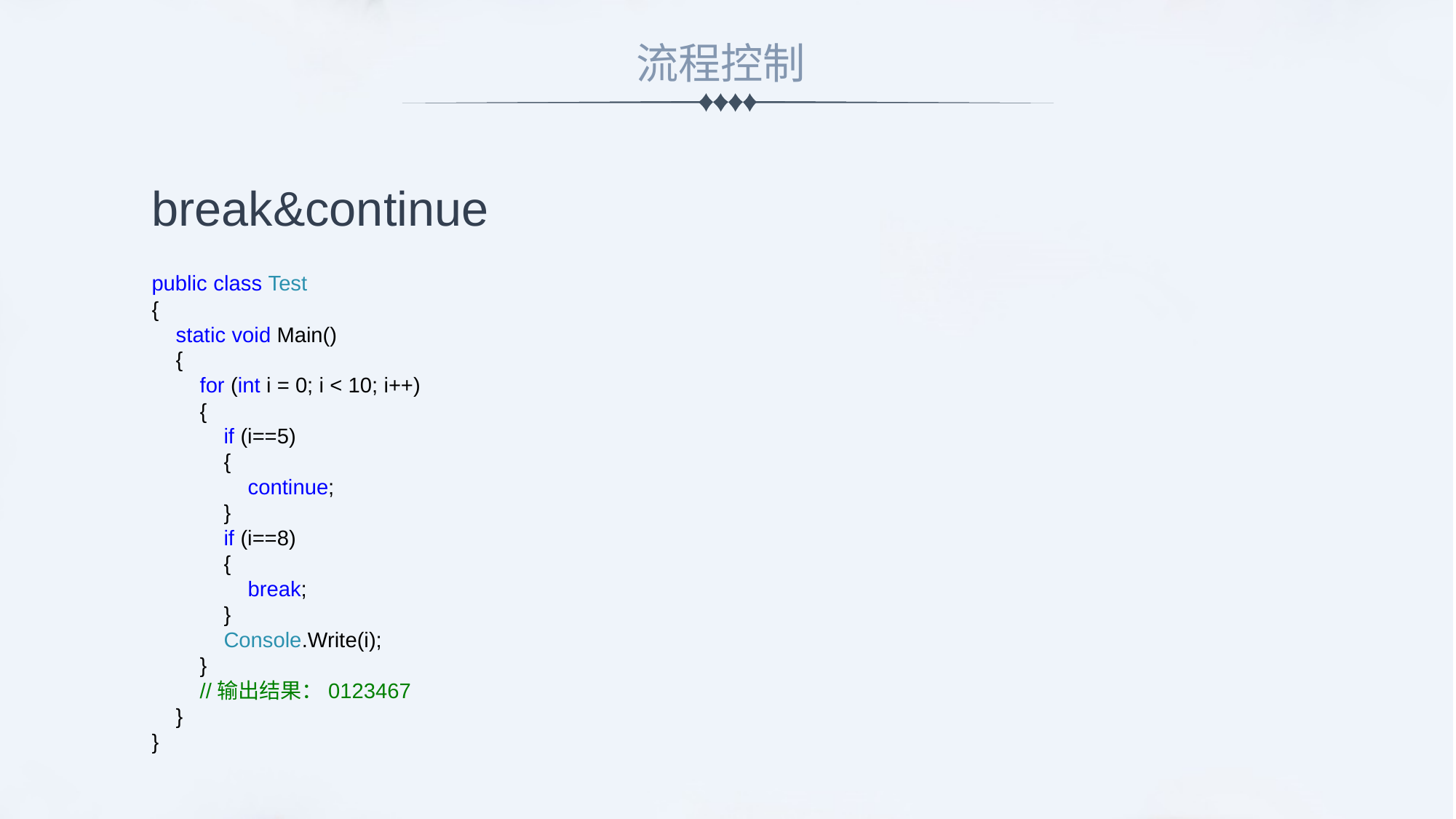

break&continue
public class Test
{
    static void Main()
    {
        for (int i = 0; i < 10; i++)
        {
            if (i==5)
            {
                continue;
            }
            if (i==8)
            {
                break;
            }
            Console.Write(i);
        }
        //输出结果：0123467
    }
}